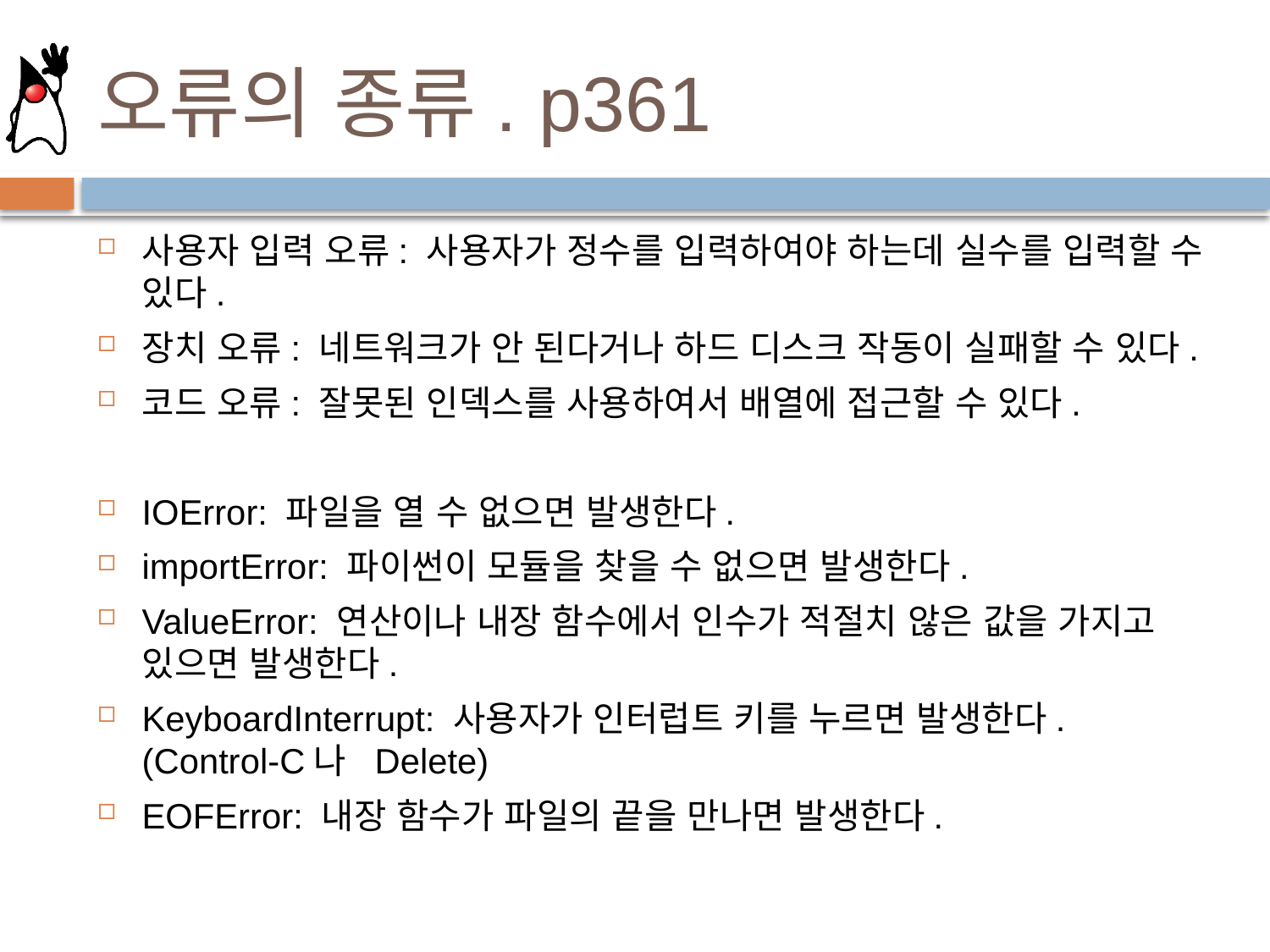

# 오류의 종류. p361
사용자 입력 오류: 사용자가 정수를 입력하여야 하는데 실수를 입력할 수 있다.
장치 오류: 네트워크가 안 된다거나 하드 디스크 작동이 실패할 수 있다.
코드 오류: 잘못된 인덱스를 사용하여서 배열에 접근할 수 있다.

IOError: 파일을 열 수 없으면 발생한다.
importError: 파이썬이 모듈을 찾을 수 없으면 발생한다.
ValueError: 연산이나 내장 함수에서 인수가 적절치 않은 값을 가지고 있으면 발생한다.
KeyboardInterrupt: 사용자가 인터럽트 키를 누르면 발생한다. (Control-C나  Delete)
EOFError: 내장 함수가 파일의 끝을 만나면 발생한다.